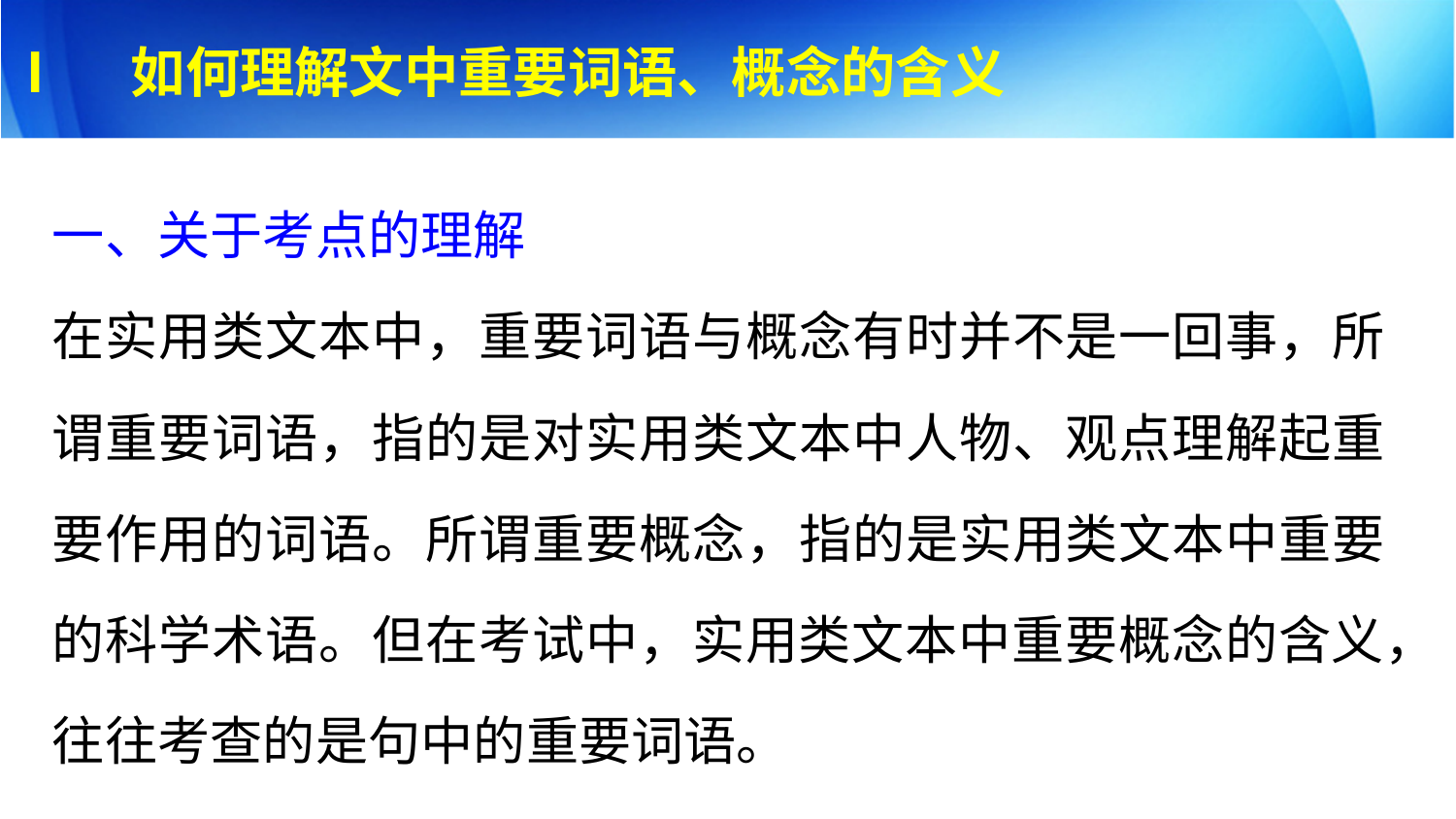

Ⅰ　如何理解文中重要词语、概念的含义
一、关于考点的理解
在实用类文本中，重要词语与概念有时并不是一回事，所谓重要词语，指的是对实用类文本中人物、观点理解起重要作用的词语。所谓重要概念，指的是实用类文本中重要的科学术语。但在考试中，实用类文本中重要概念的含义，往往考查的是句中的重要词语。